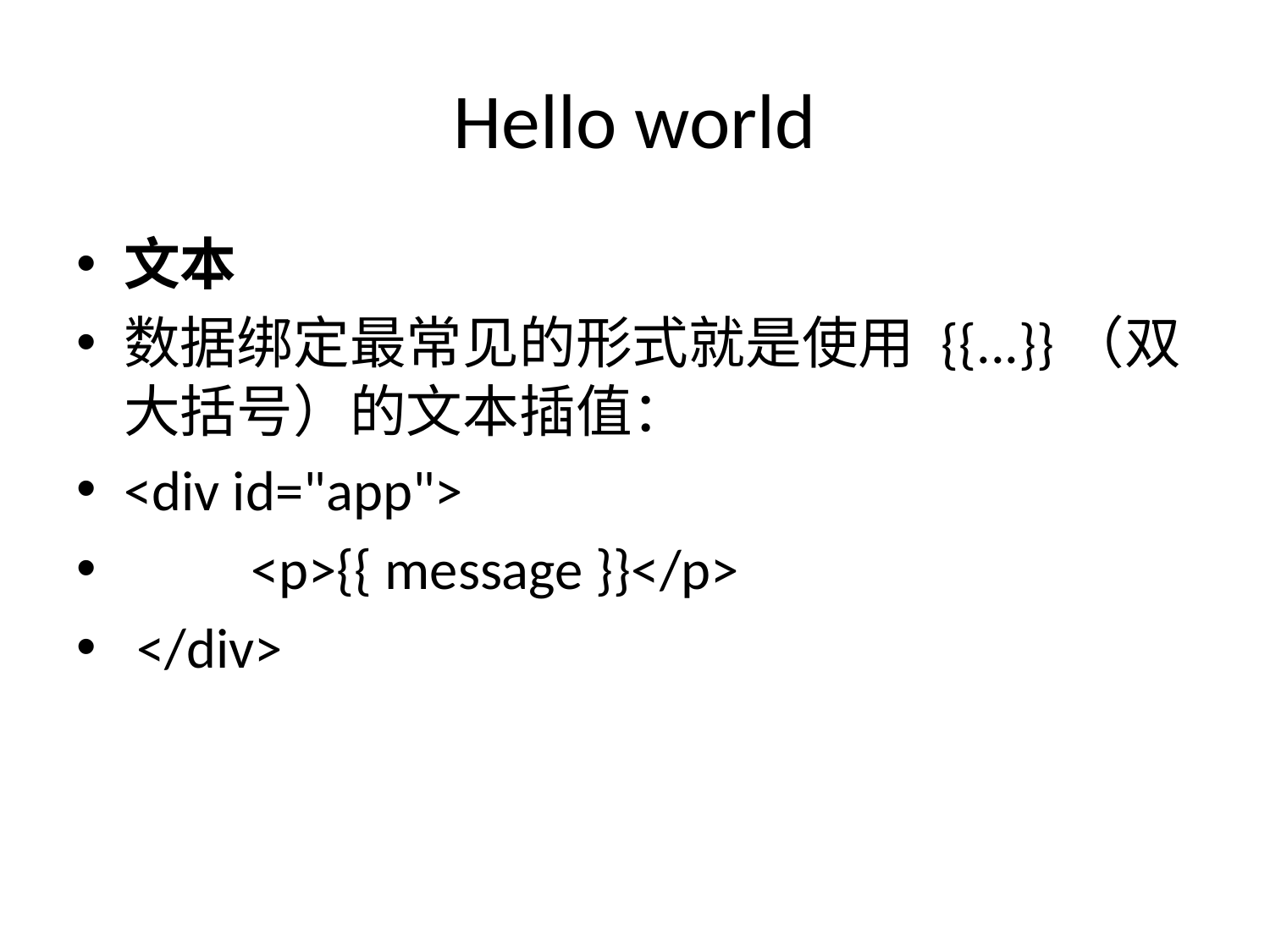

# Hello world
文本
数据绑定最常见的形式就是使用 {{...}}（双大括号）的文本插值：
<div id="app">
 	<p>{{ message }}</p>
 </div>